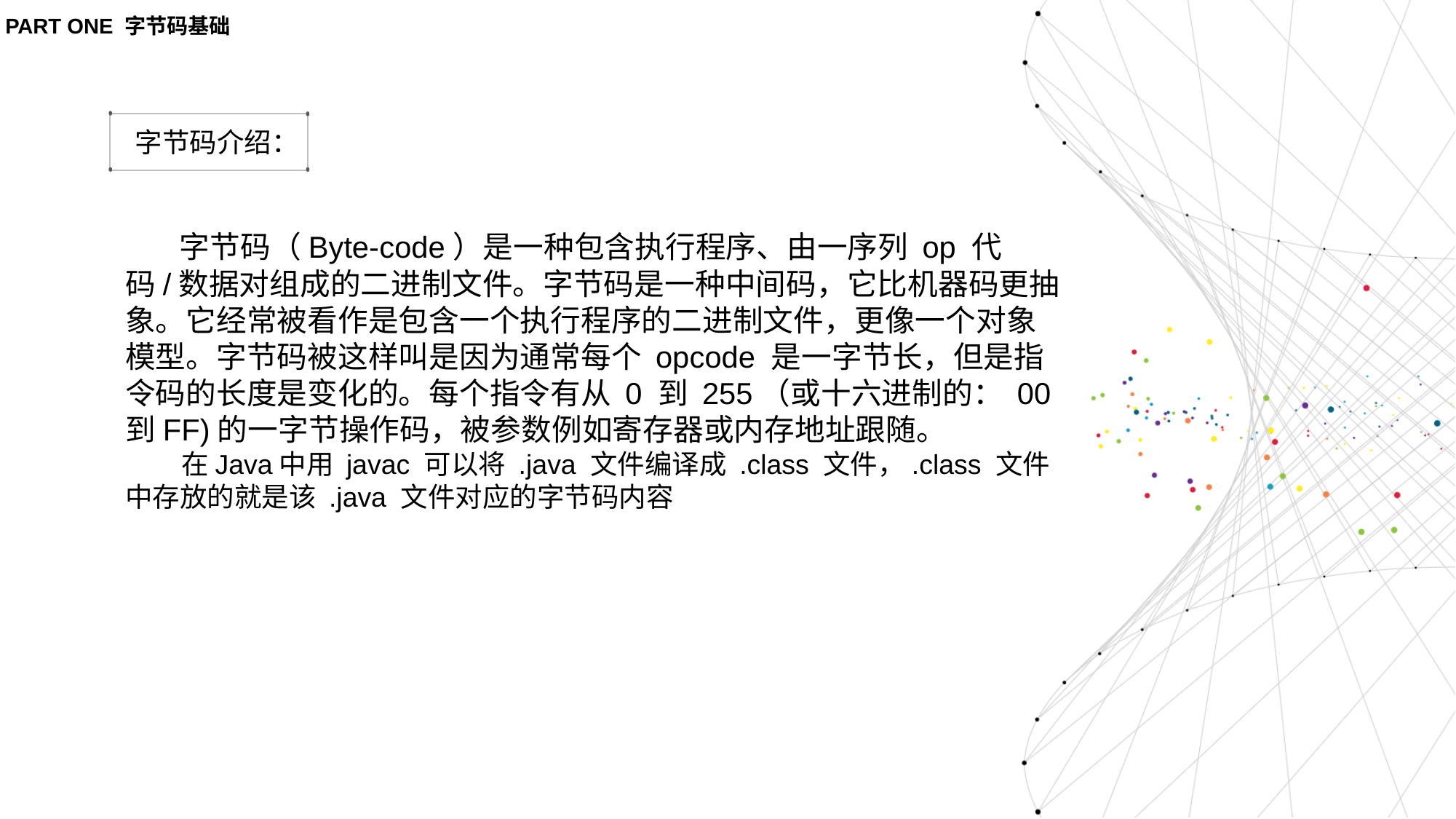

PART ONE 字节码基础

字节码介绍：
       字节码（Byte-code）是一种包含执行程序、由一序列 op 代码/数据对组成的二进制文件。字节码是一种中间码，它比机器码更抽象。它经常被看作是包含一个执行程序的二进制文件，更像一个对象模型。字节码被这样叫是因为通常每个 opcode 是一字节长，但是指令码的长度是变化的。每个指令有从 0 到 255（或十六进制的： 00 到FF)的一字节操作码，被参数例如寄存器或内存地址跟随。
        在Java中用 javac 可以将 .java 文件编译成 .class 文件，.class 文件中存放的就是该 .java 文件对应的字节码内容